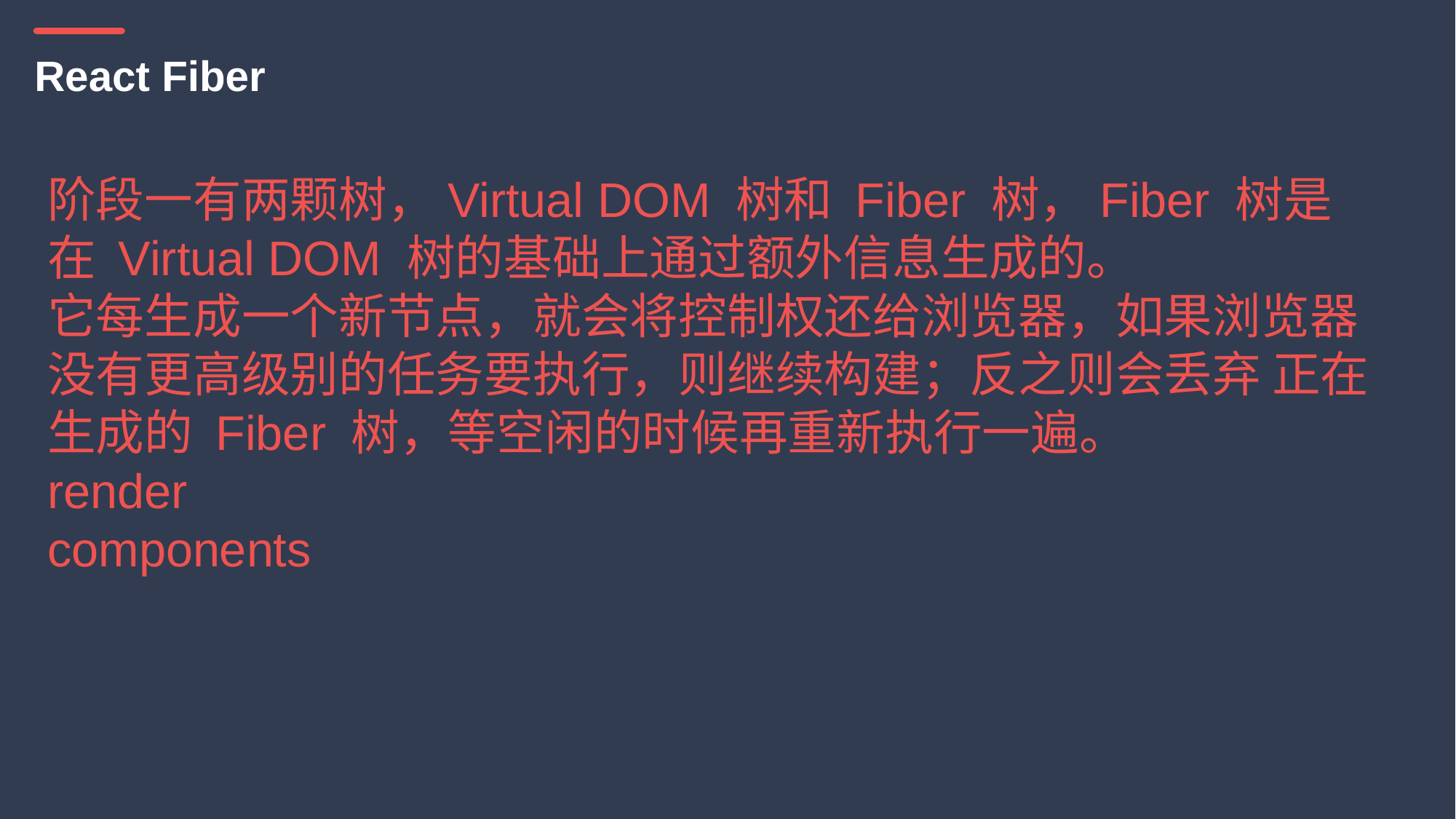

React Fiber

阶段一有两颗树，Virtual DOM 树和 Fiber 树，Fiber 树是在 Virtual DOM 树的基础上通过额外信息生成的。
它每生成一个新节点，就会将控制权还给浏览器，如果浏览器没有更高级别的任务要执行，则继续构建；反之则会丢弃 正在生成的 Fiber 树，等空闲的时候再重新执行一遍。
render
components